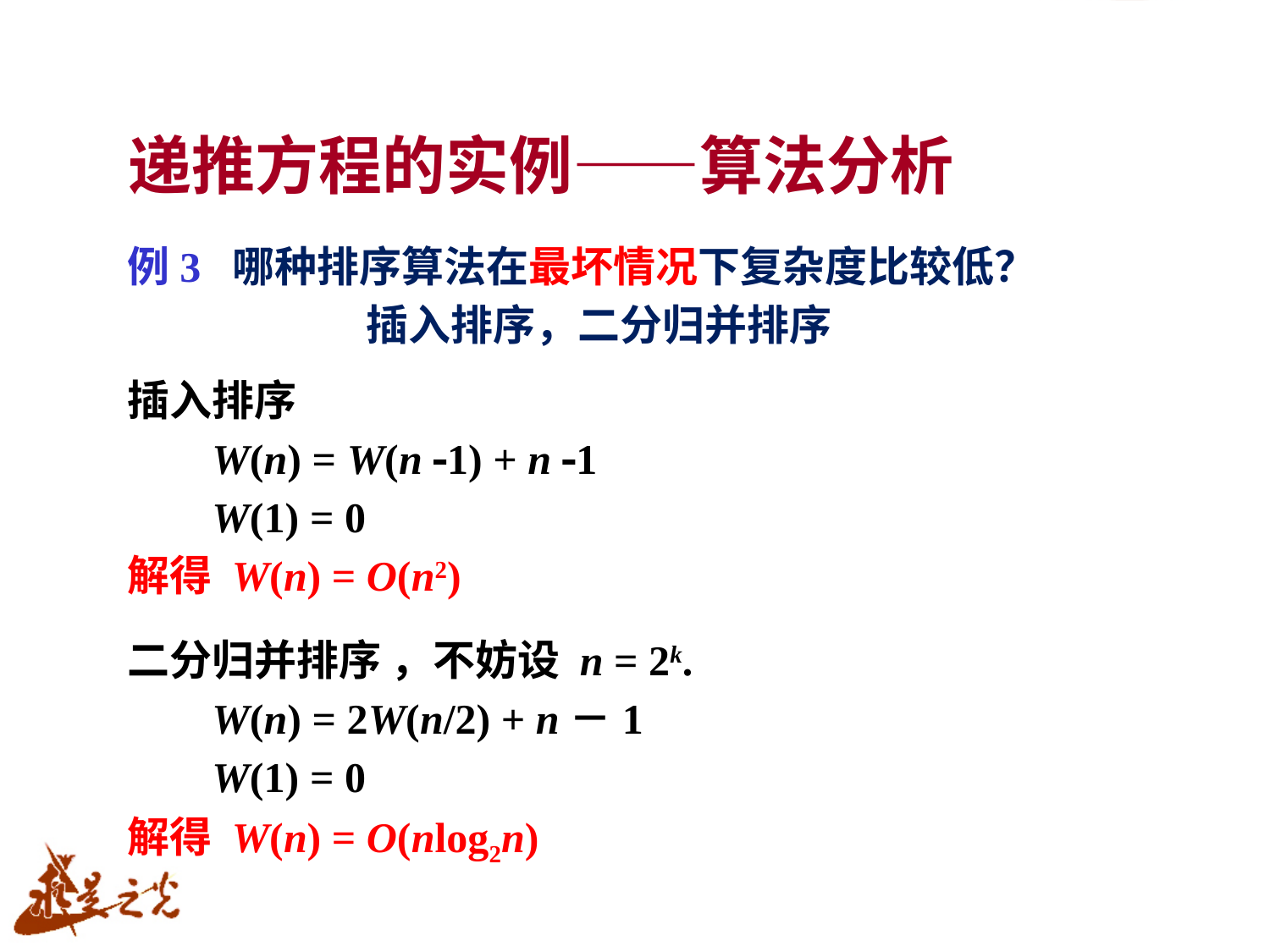

# 递推方程的实例——算法分析
例3  哪种排序算法在最坏情况下复杂度比较低？
                        插入排序，二分归并排序
插入排序
        W(n) = W(n −1) + n −1
        W(1) = 0
解得 W(n) = O(n2)
二分归并排序 ，不妨设 n = 2k.
        W(n) = 2W(n/2) + n－1
        W(1) = 0
解得 W(n) = O(nlog2n)
6